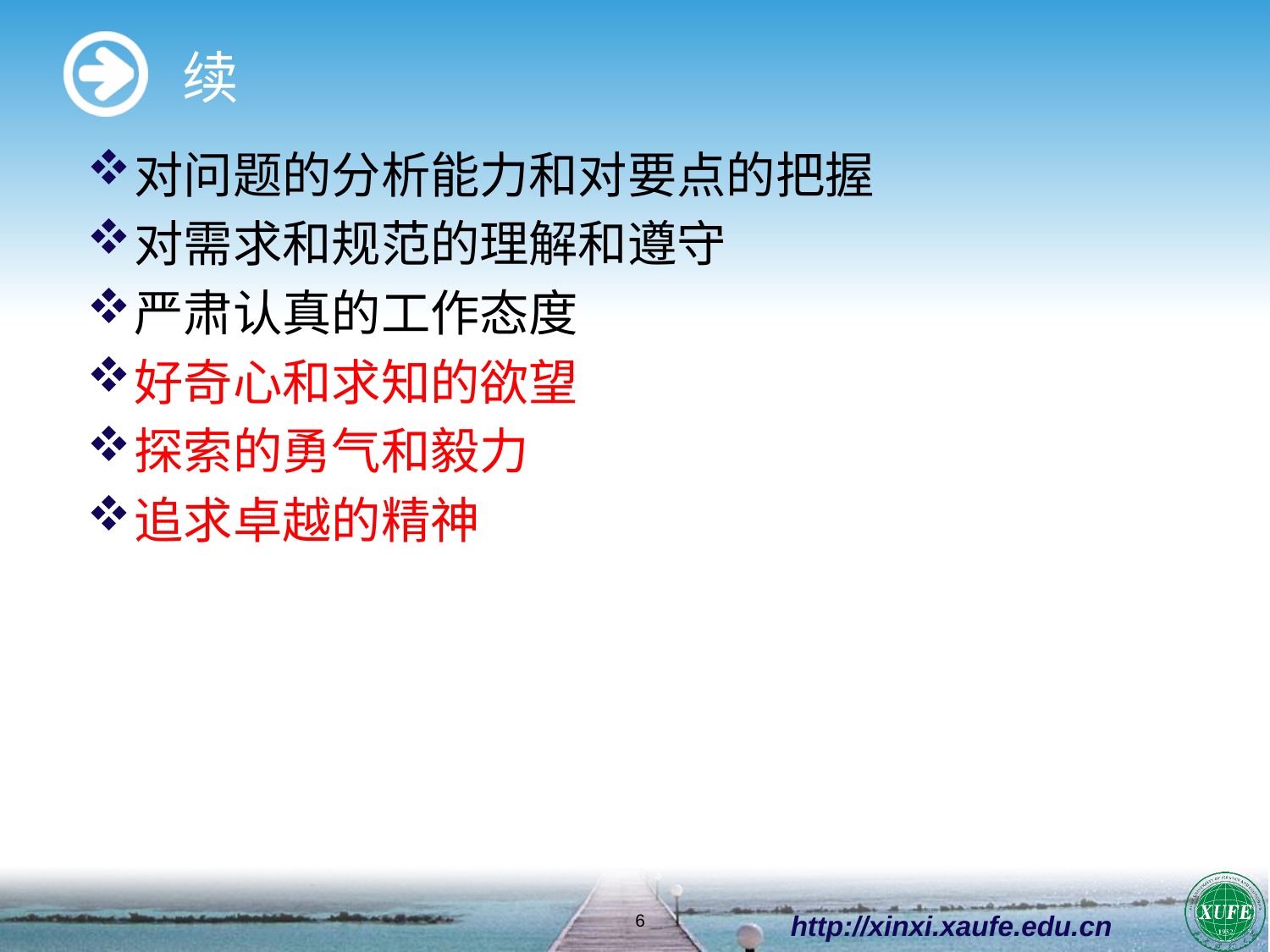

# 续
对问题的分析能力和对要点的把握
对需求和规范的理解和遵守
严肃认真的工作态度
好奇心和求知的欲望
探索的勇气和毅力
追求卓越的精神
http://xinxi.xaufe.edu.cn
6